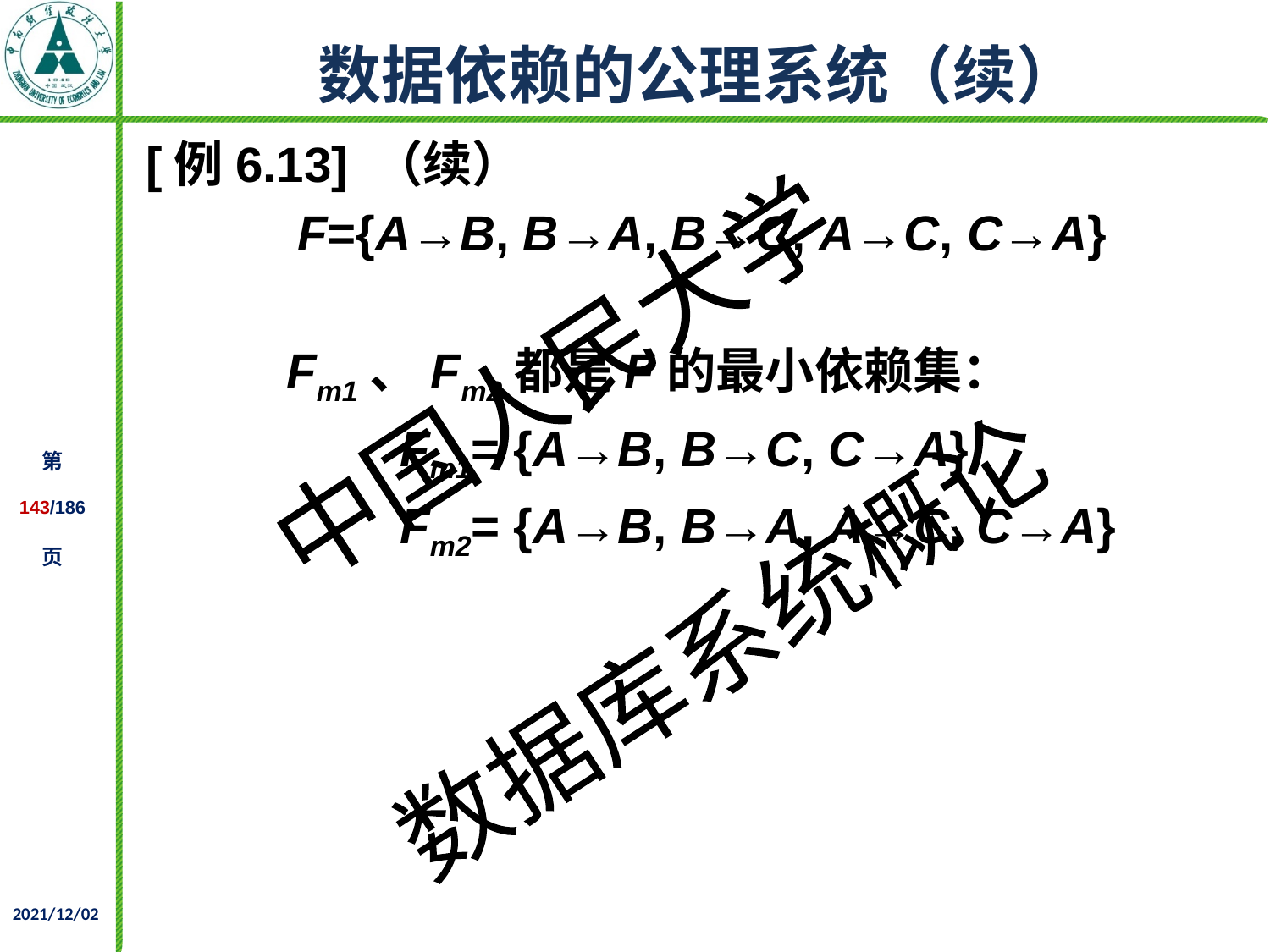

# 数据依赖的公理系统（续）
[例6.13] （续）
           F={A→B, B→A, B→C, A→C, C→A}

   	 Fm1、Fm2都是F的最小依赖集：
          	Fm1= {A→B, B→C, C→A}
          	Fm2= {A→B, B→A, A→C, C→A}

2021/12/02